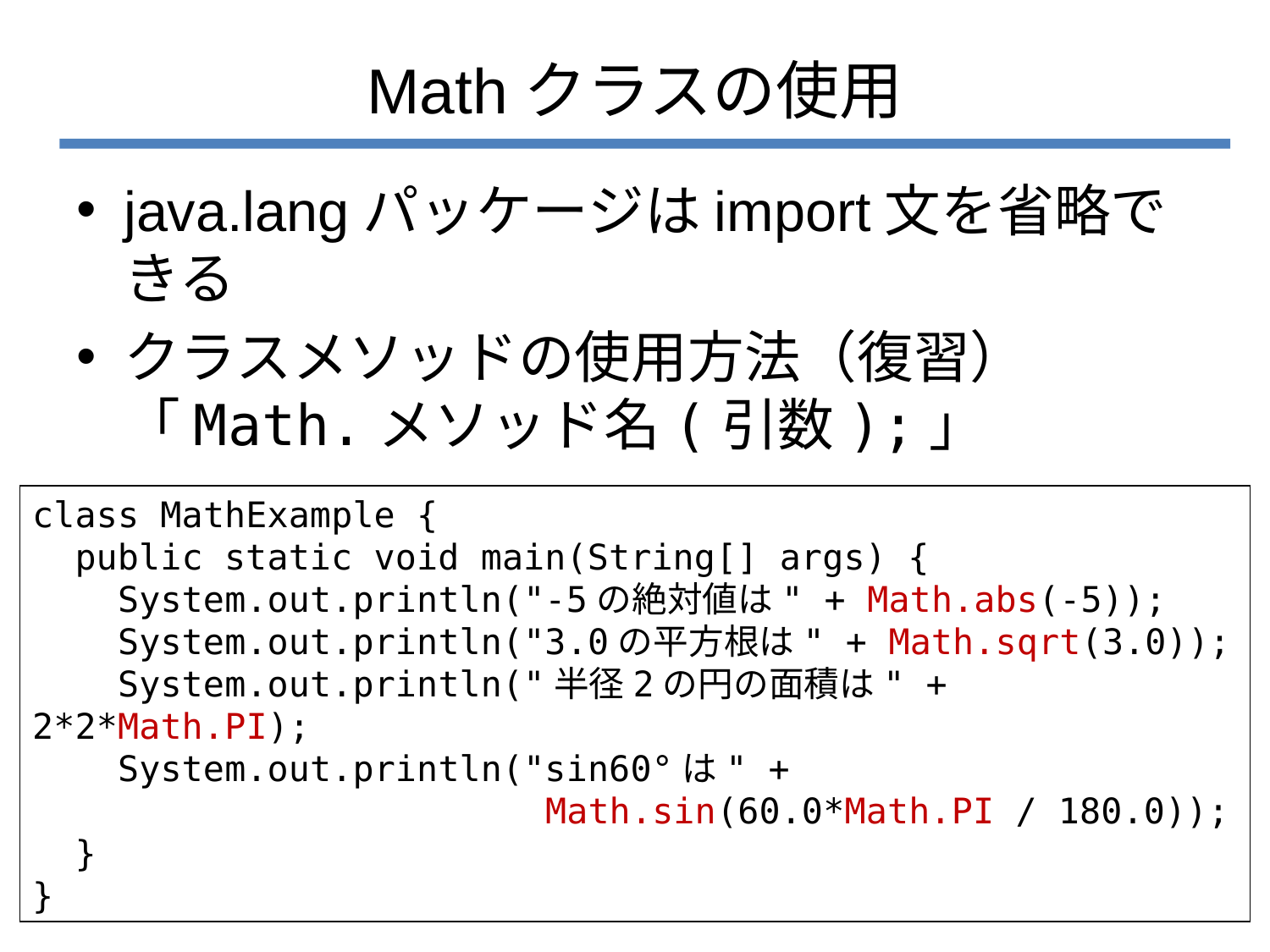

# Mathクラスの使用
java.langパッケージはimport文を省略できる
クラスメソッドの使用方法（復習）
「Math.メソッド名(引数);」
class MathExample {
  public static void main(String[] args) {
    System.out.println("-5の絶対値は" + Math.abs(-5));
    System.out.println("3.0の平方根は" + Math.sqrt(3.0));
    System.out.println("半径2の円の面積は" + 2*2*Math.PI);
    System.out.println("sin60°は" +
                        Math.sin(60.0*Math.PI / 180.0));
  }
}